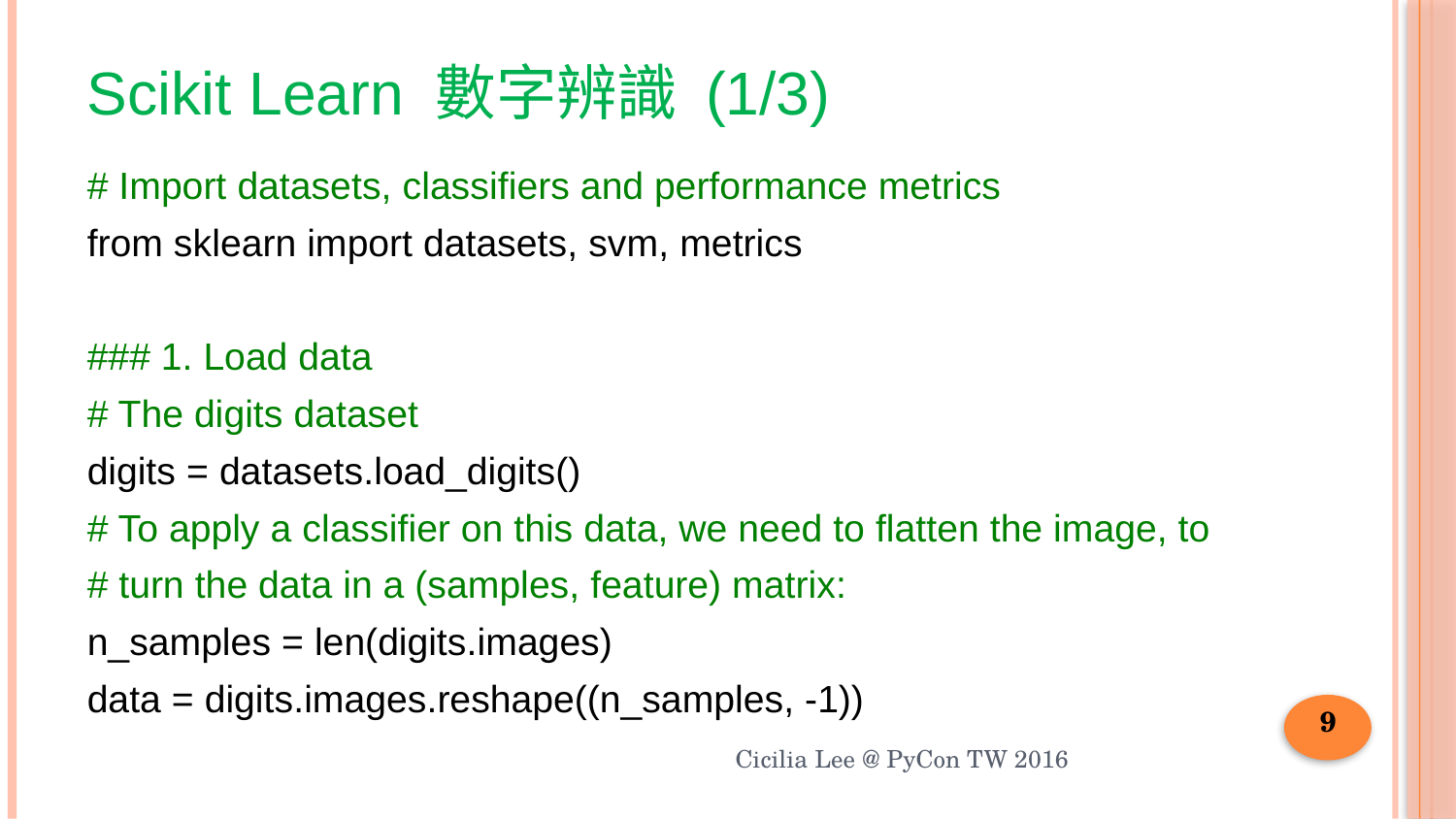

# Scikit Learn 數字辨識 (1/3)
# Import datasets, classifiers and performance metrics
from sklearn import datasets, svm, metrics

### 1. Load data
# The digits dataset
digits = datasets.load_digits()
# To apply a classifier on this data, we need to flatten the image, to
# turn the data in a (samples, feature) matrix:
n_samples = len(digits.images)
data = digits.images.reshape((n_samples, -1))

9
Cicilia Lee @ PyCon TW 2016